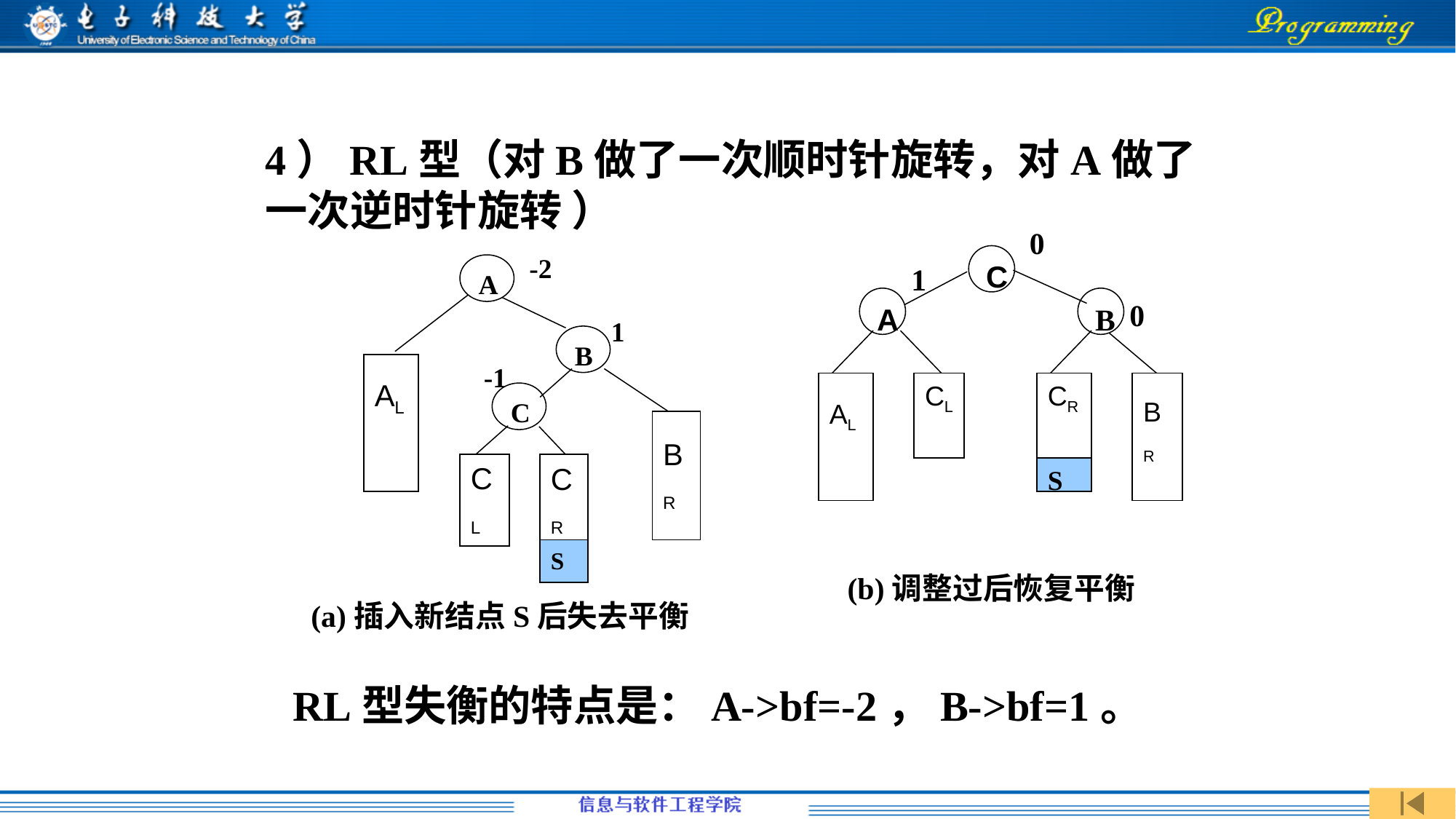

4）RL型（对B做了一次顺时针旋转，对A做了一次逆时针旋转 ）
0
C
1

A
B
0

AL
CL
CR

BR
S
(b)调整过后恢复平衡
-2
A

1
B

AL
-1

C

BR

CL
CR
S
(a)插入新结点S后失去平衡
RL型失衡的特点是：A->bf=-2，B->bf=1。